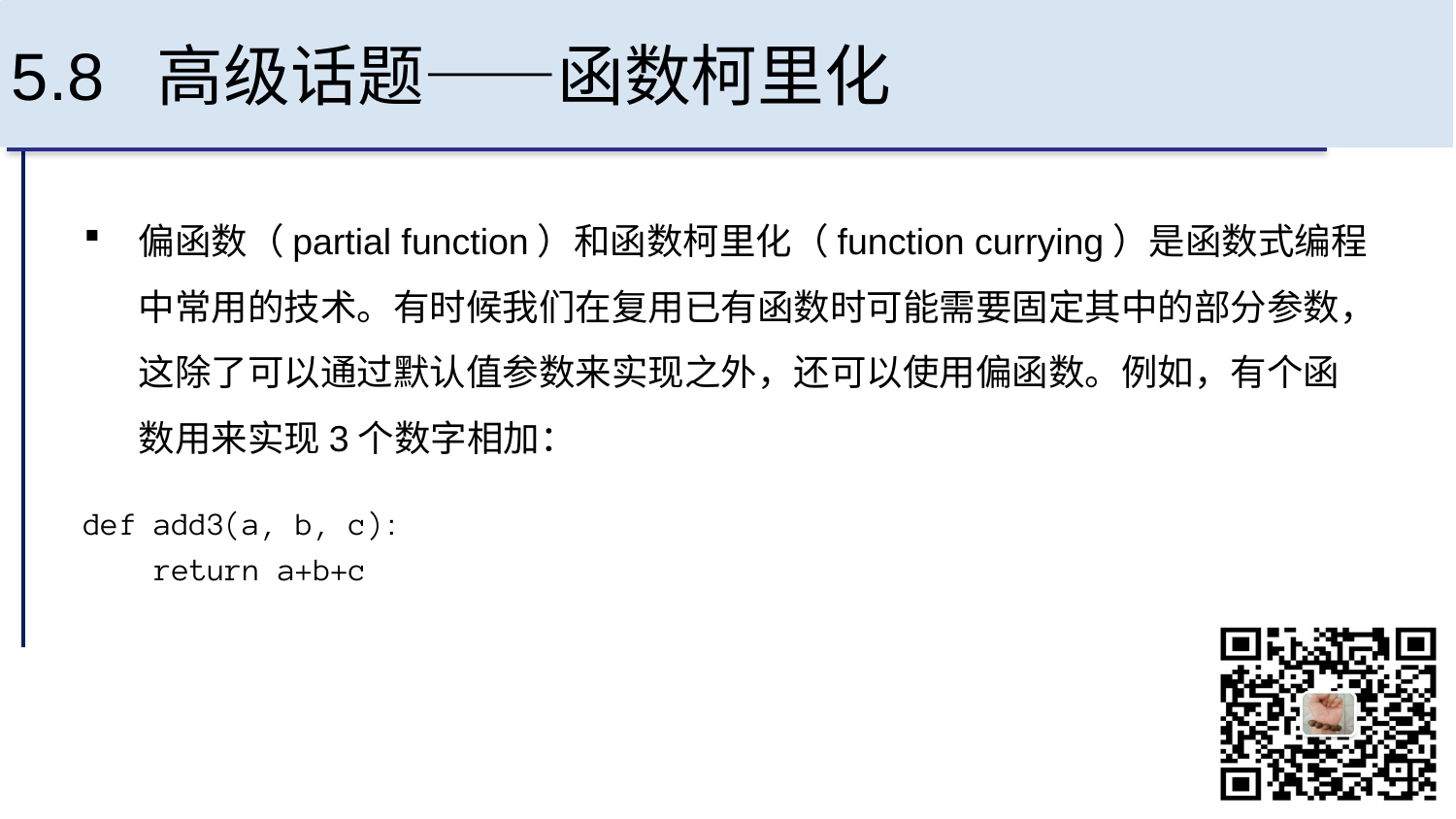

# 5.8  高级话题——函数柯里化
偏函数（partial function）和函数柯里化（function currying）是函数式编程中常用的技术。有时候我们在复用已有函数时可能需要固定其中的部分参数，这除了可以通过默认值参数来实现之外，还可以使用偏函数。例如，有个函数用来实现3个数字相加：

def add3(a, b, c):
    return a+b+c